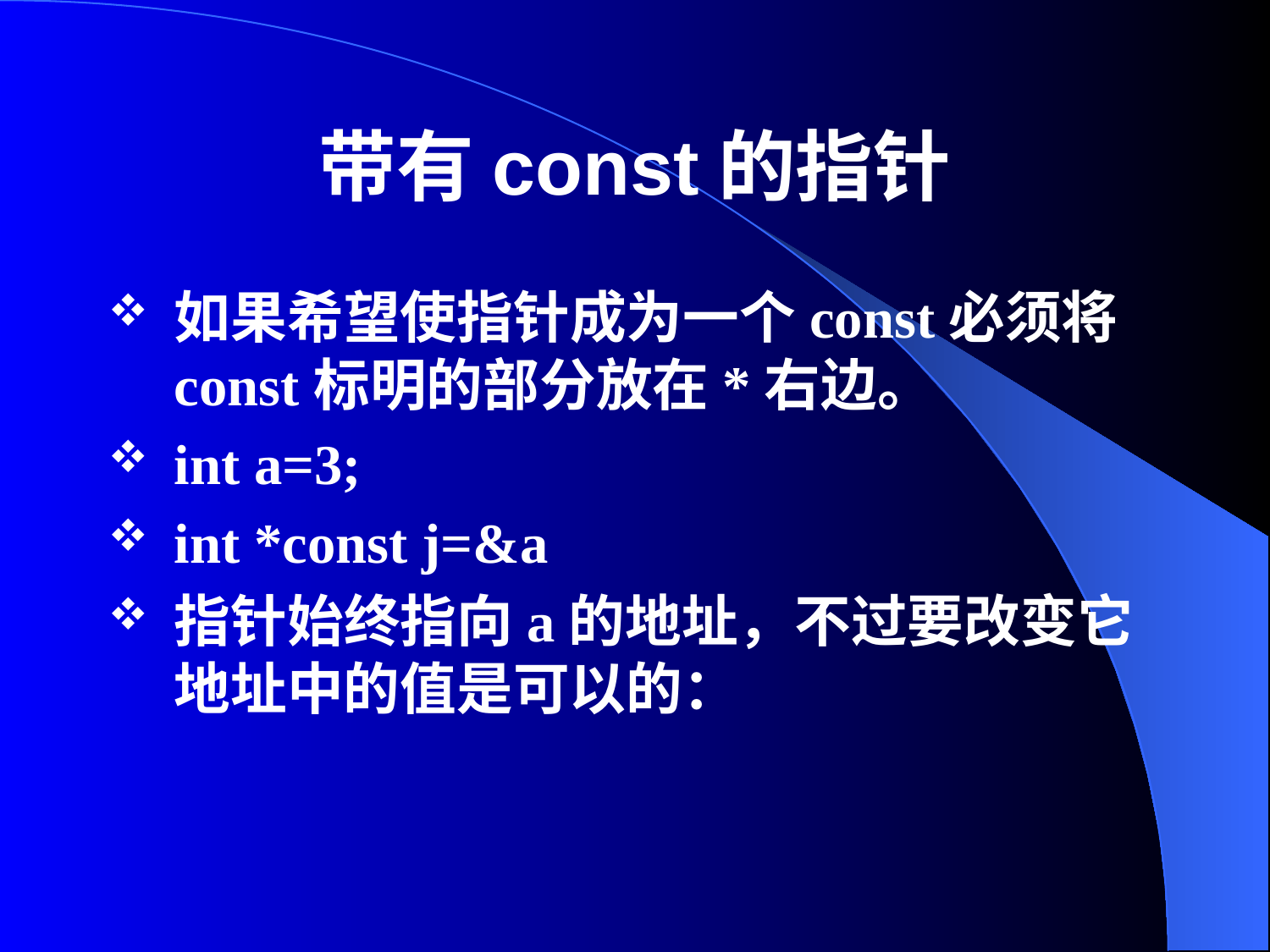

# 带有const的指针
如果希望使指针成为一个const必须将const标明的部分放在*右边。
int a=3;
int *const j=&a
指针始终指向a的地址，不过要改变它地址中的值是可以的：